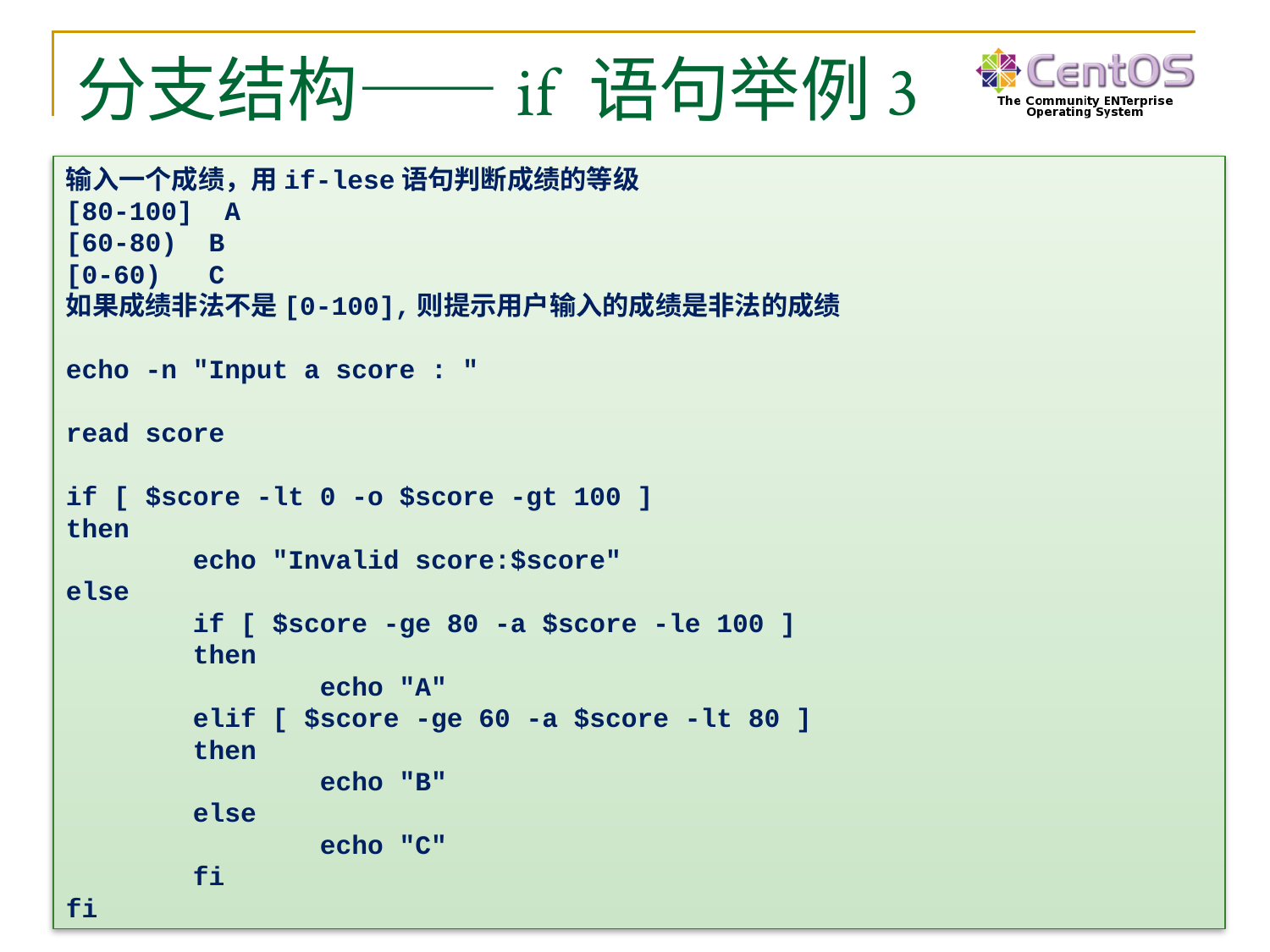

# 分支结构——if 语句举例3
输入一个成绩，用if-lese语句判断成绩的等级
[80-100]  A
[60-80)  B
[0-60)   C
如果成绩非法不是[0-100],则提示用户输入的成绩是非法的成绩

echo -n "Input a score : "

read score

if [ $score -lt 0 -o $score -gt 100 ]
then
	echo "Invalid score:$score"
else
	if [ $score -ge 80 -a $score -le 100 ]
	then
		echo "A"
	elif [ $score -ge 60 -a $score -lt 80 ]
	then
		echo "B"
	else
		echo "C"
	fi
fi
梁如军（linuxbooks@126.com）
Creative Commons License（BY-NC-SA）
2023年11月27日
89